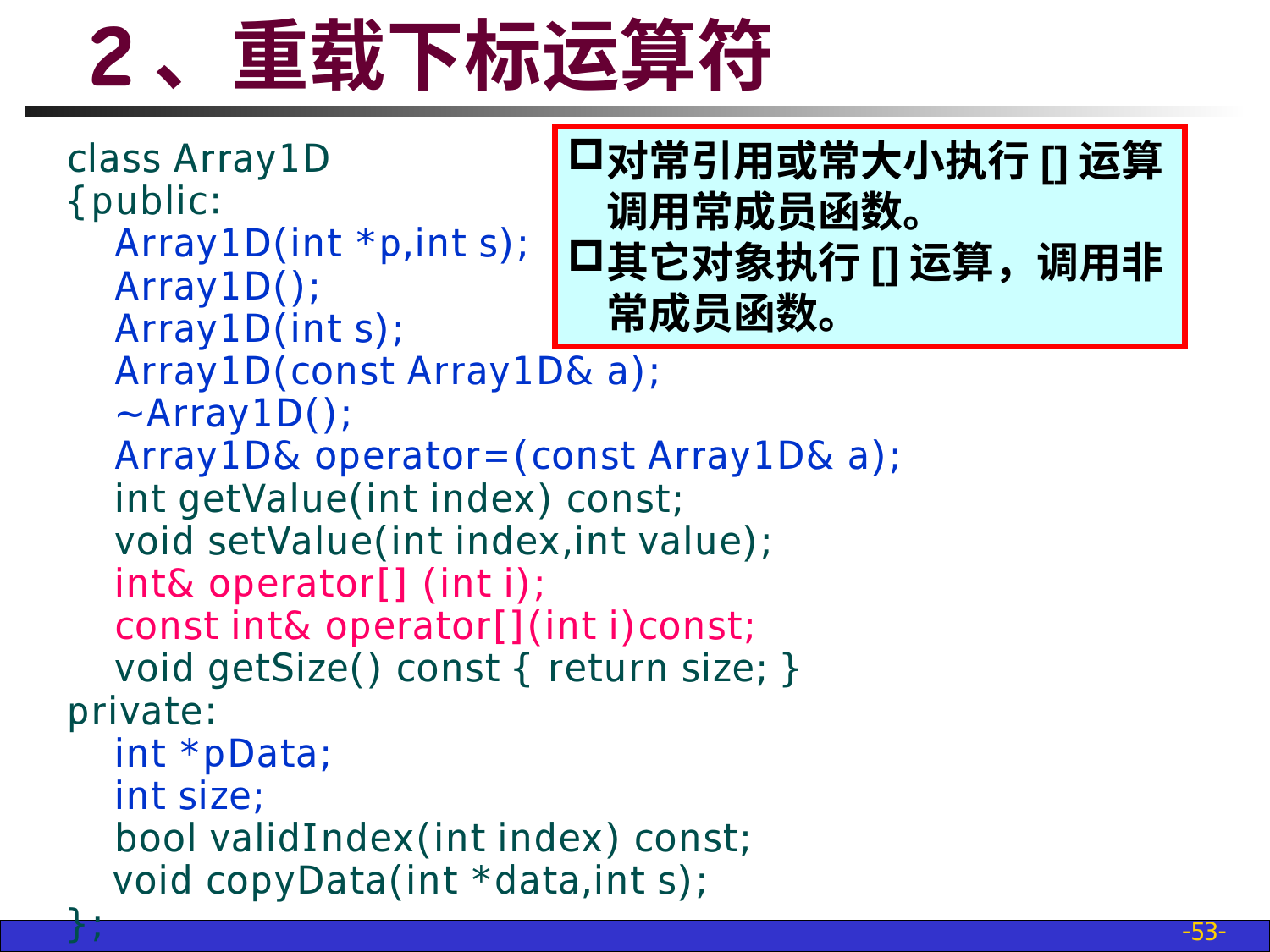

# 2、重载下标运算符
对常引用或常大小执行[]运算
   调用常成员函数。
其它对象执行[]运算，调用非
   常成员函数。
class Array1D
{public:
	Array1D(int *p,int s);
	Array1D();
	Array1D(int s);
	Array1D(const Array1D& a);
	~Array1D();
	Array1D& operator=(const Array1D& a);
	int getValue(int index) const;
	void setValue(int index,int value);
	int& operator[] (int i);
	const int& operator[](int i)const;
	void getSize() const { return size; }
private:
	int *pData;
	int size;
	bool validIndex(int index) const;
    void copyData(int *data,int s);
};
-53-